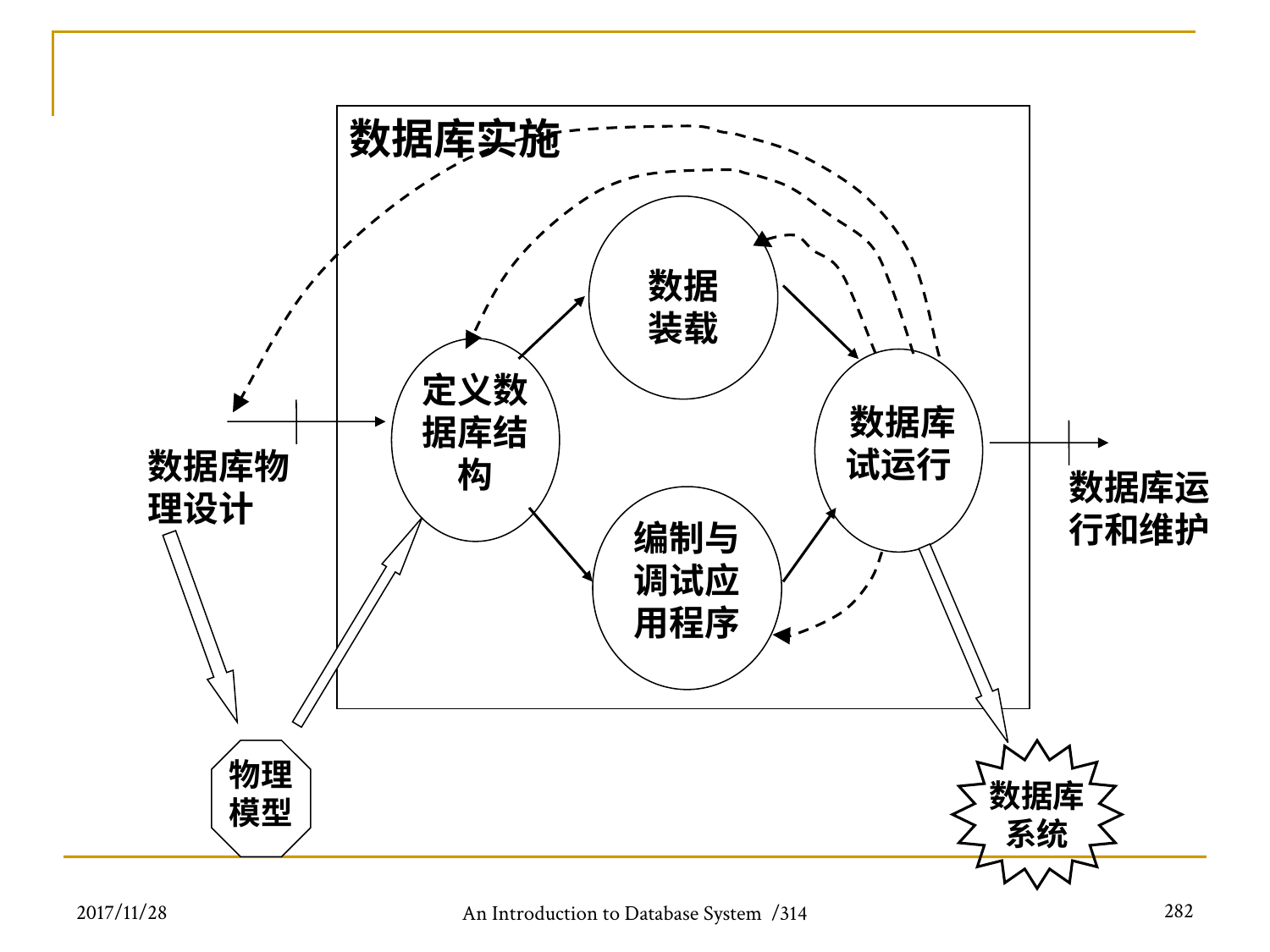

数据库实施

数据
装载

定义数据库结构

 数据库试运行

数据库物
理设计
数据库运
行和维护

编制与调试应用程序

物理
模型
数据库
系统
2017/11/28
282
An Introduction to Database System  /314